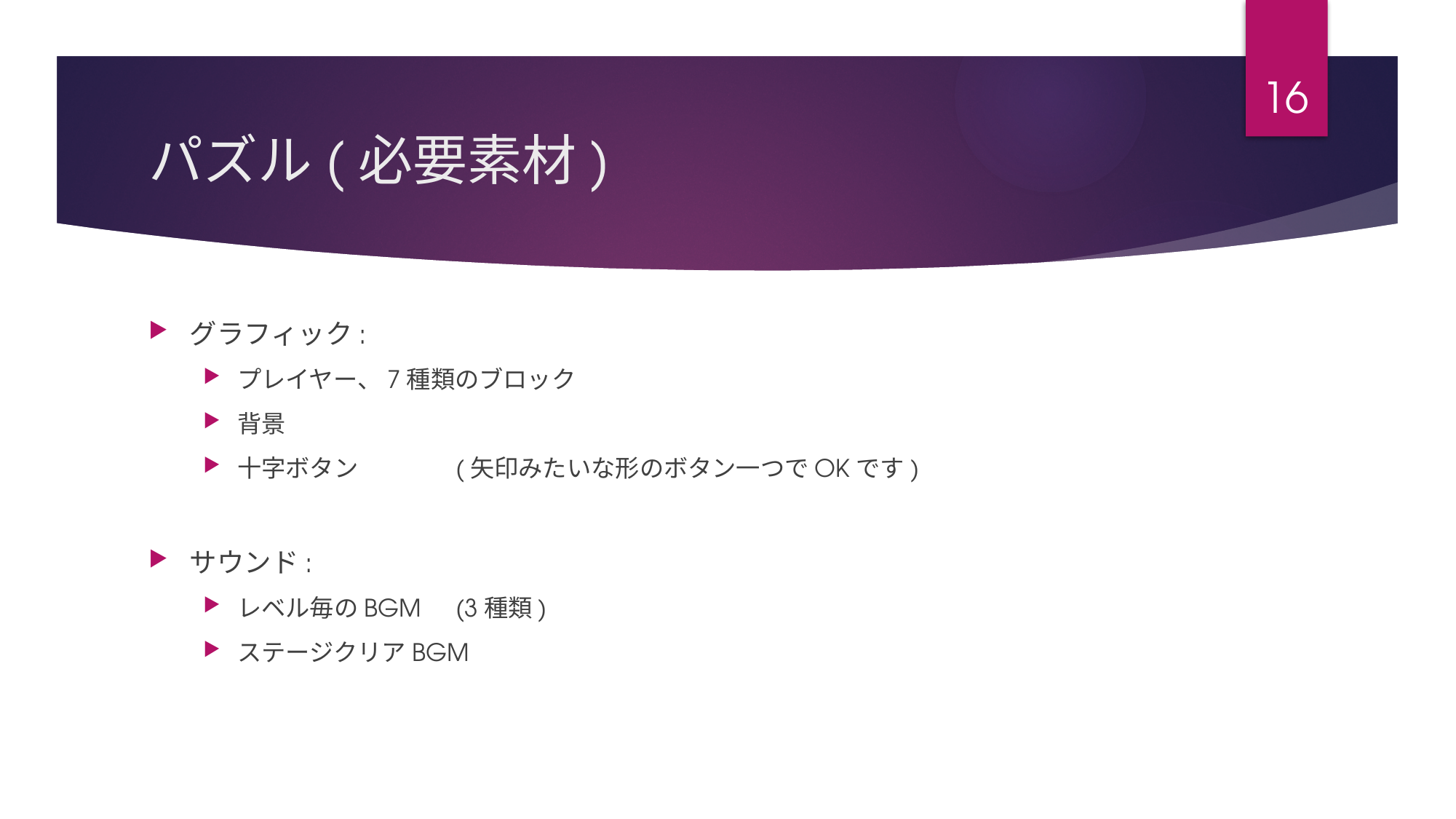

16
# パズル(必要素材)
グラフィック:
プレイヤー、7種類のブロック
背景
十字ボタン	(矢印みたいな形のボタン一つでOKです)

サウンド:
レベル毎のBGM	(3種類)
ステージクリアBGM